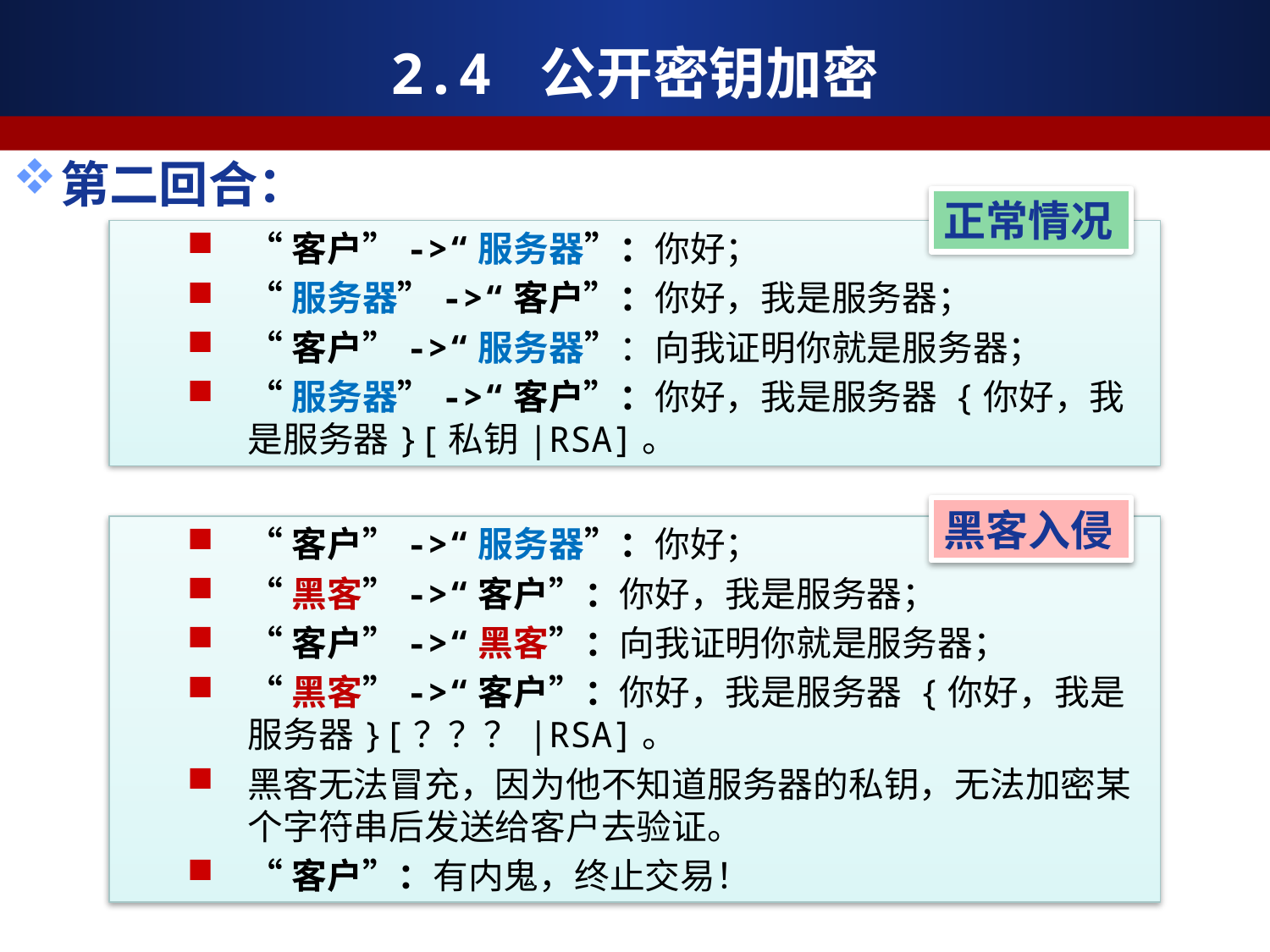

2.4 公开密钥加密
第二回合：
正常情况
“客户”->“服务器”：你好；
“服务器”->“客户”：你好，我是服务器；
“客户”->“服务器”：向我证明你就是服务器；
“服务器”->“客户”：你好，我是服务器 {你好，我是服务器}[私钥|RSA]。
黑客入侵
“客户”->“服务器”：你好；
“黑客”->“客户”：你好，我是服务器；
“客户”->“黑客”：向我证明你就是服务器；
“黑客”->“客户”：你好，我是服务器 {你好，我是服务器}[？？？|RSA]。
黑客无法冒充，因为他不知道服务器的私钥，无法加密某个字符串后发送给客户去验证。
“客户”：有内鬼，终止交易！
54